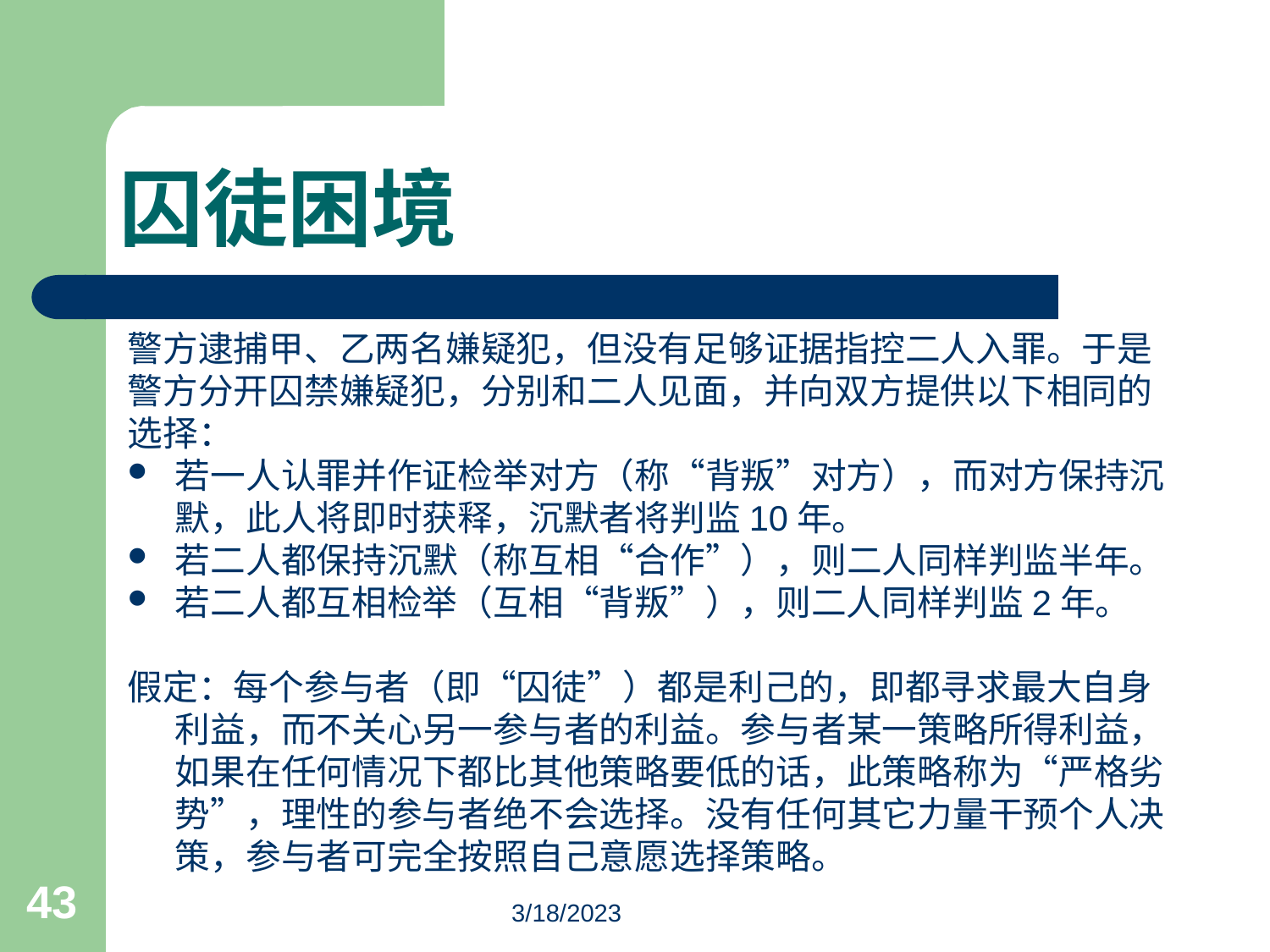

# 囚徒困境
警方逮捕甲、乙两名嫌疑犯，但没有足够证据指控二人入罪。于是
警方分开囚禁嫌疑犯，分别和二人见面，并向双方提供以下相同的
选择：
若一人认罪并作证检举对方（称“背叛”对方），而对方保持沉默，此人将即时获释，沉默者将判监10年。
若二人都保持沉默（称互相“合作”），则二人同样判监半年。
若二人都互相检举（互相“背叛”），则二人同样判监2年。

假定：每个参与者（即“囚徒”）都是利己的，即都寻求最大自身利益，而不关心另一参与者的利益。参与者某一策略所得利益，如果在任何情况下都比其他策略要低的话，此策略称为“严格劣势”，理性的参与者绝不会选择。没有任何其它力量干预个人决策，参与者可完全按照自己意愿选择策略。
43
3/18/2023